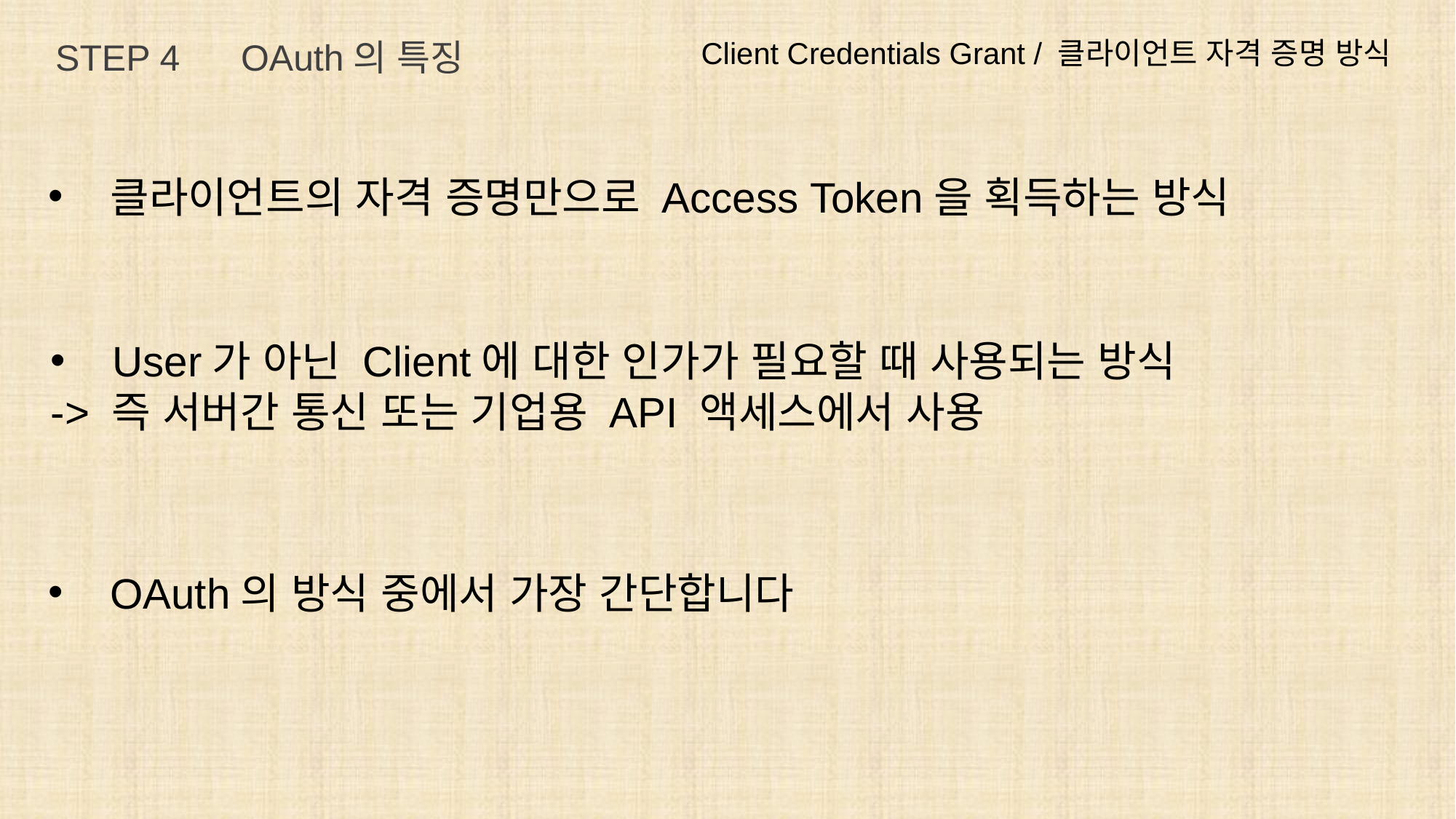

STEP 4      OAuth의 특징
Client Credentials Grant / 클라이언트 자격 증명 방식
클라이언트의 자격 증명만으로 Access Token을 획득하는 방식
User가 아닌 Client에 대한 인가가 필요할 때 사용되는 방식
-> 즉 서버간 통신 또는 기업용 API 액세스에서 사용
OAuth의 방식 중에서 가장 간단합니다